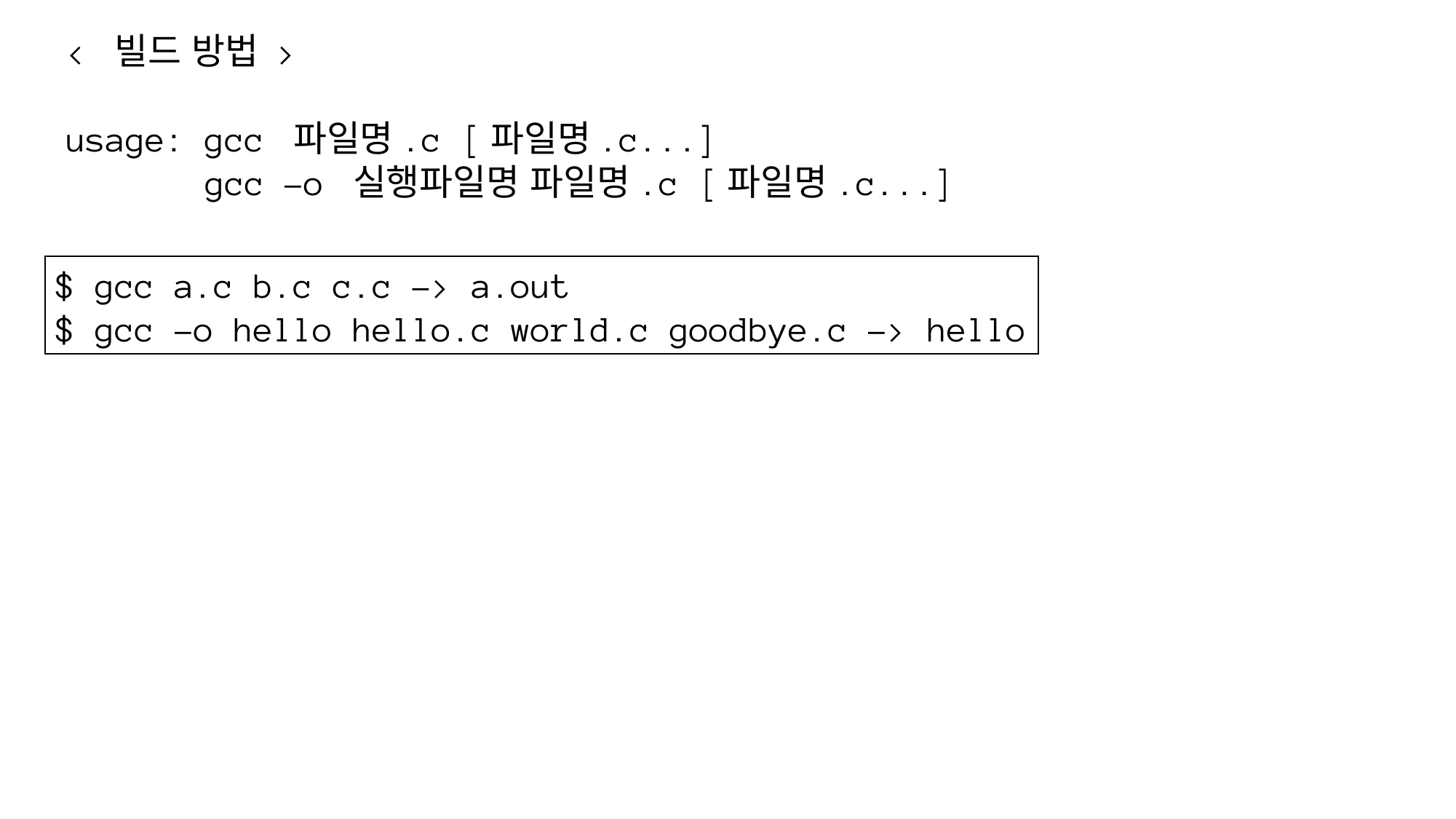

< 빌드 방법 >

usage: gcc 파일명.c [파일명.c...]
       gcc -o 실행파일명 파일명.c [파일명.c...]
$ gcc a.c b.c c.c -> a.out
$ gcc -o hello hello.c world.c goodbye.c -> hello